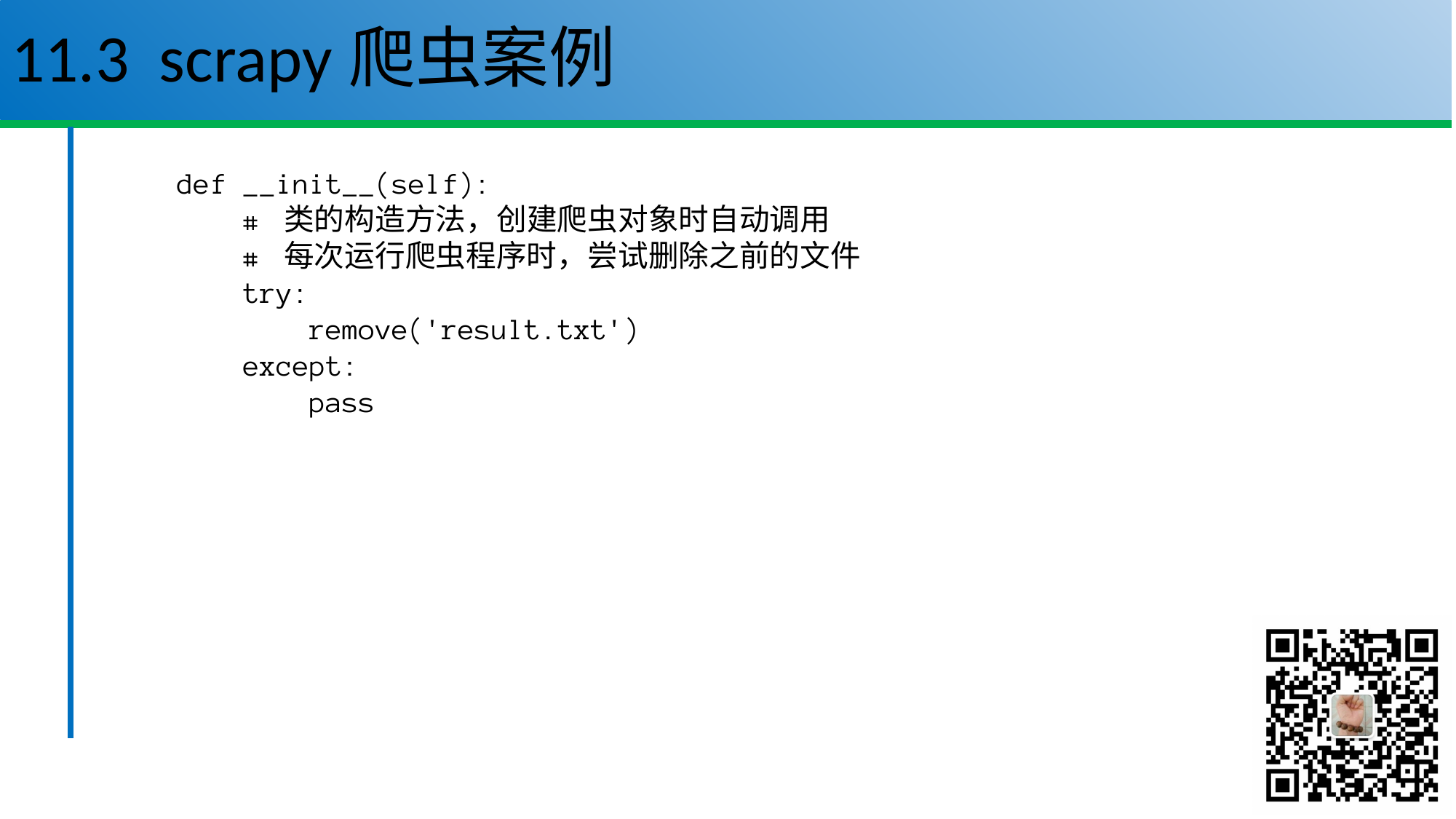

# 11.3  scrapy爬虫案例
    def __init__(self):
        # 类的构造方法，创建爬虫对象时自动调用
        # 每次运行爬虫程序时，尝试删除之前的文件
        try:
            remove('result.txt')
        except:
            pass
32